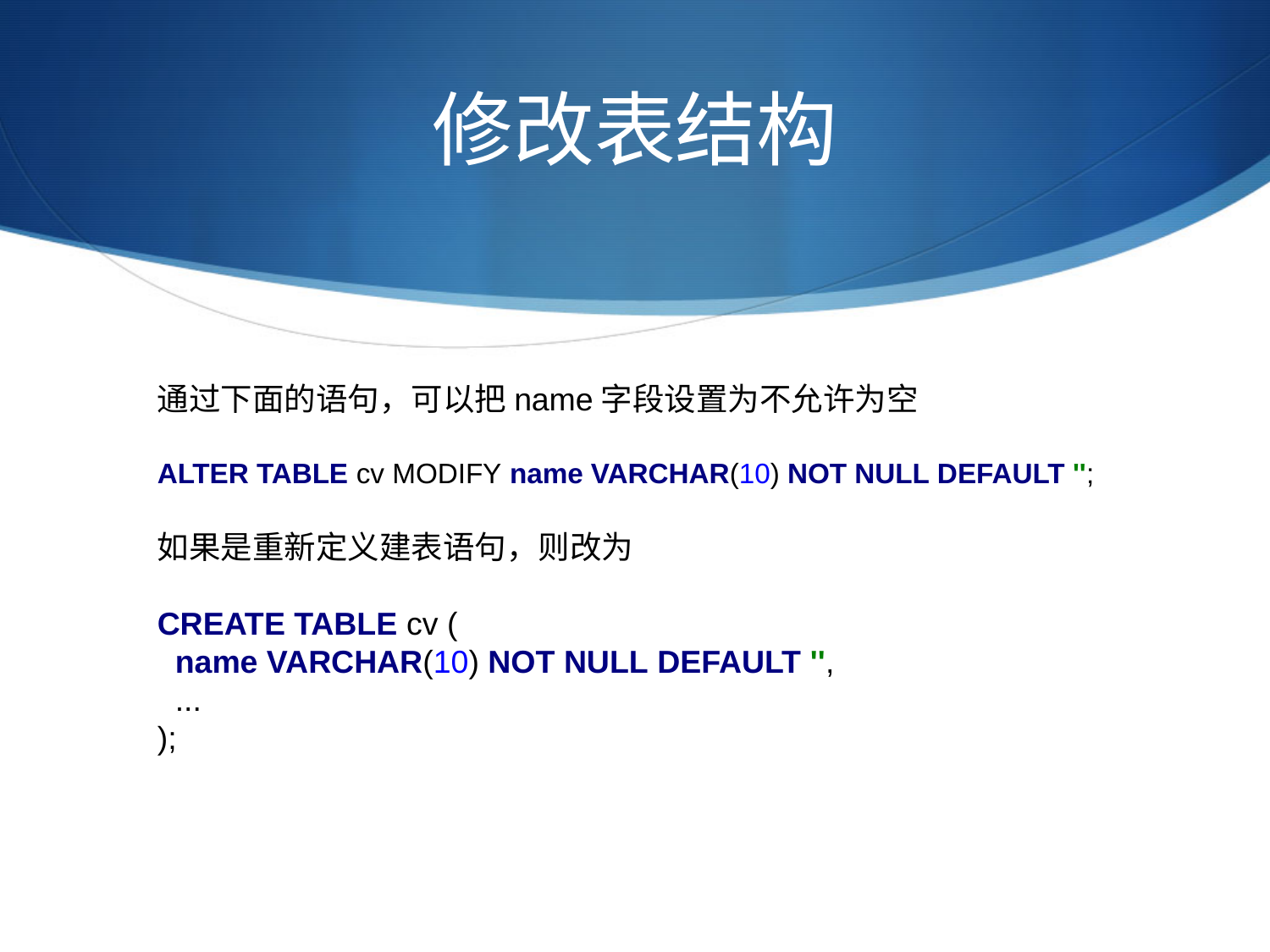

# 修改表结构
通过下面的语句，可以把name字段设置为不允许为空

ALTER TABLE cv MODIFY name VARCHAR(10) NOT NULL DEFAULT '';

如果是重新定义建表语句，则改为

CREATE TABLE cv (
  name VARCHAR(10) NOT NULL DEFAULT '',
  ...
);